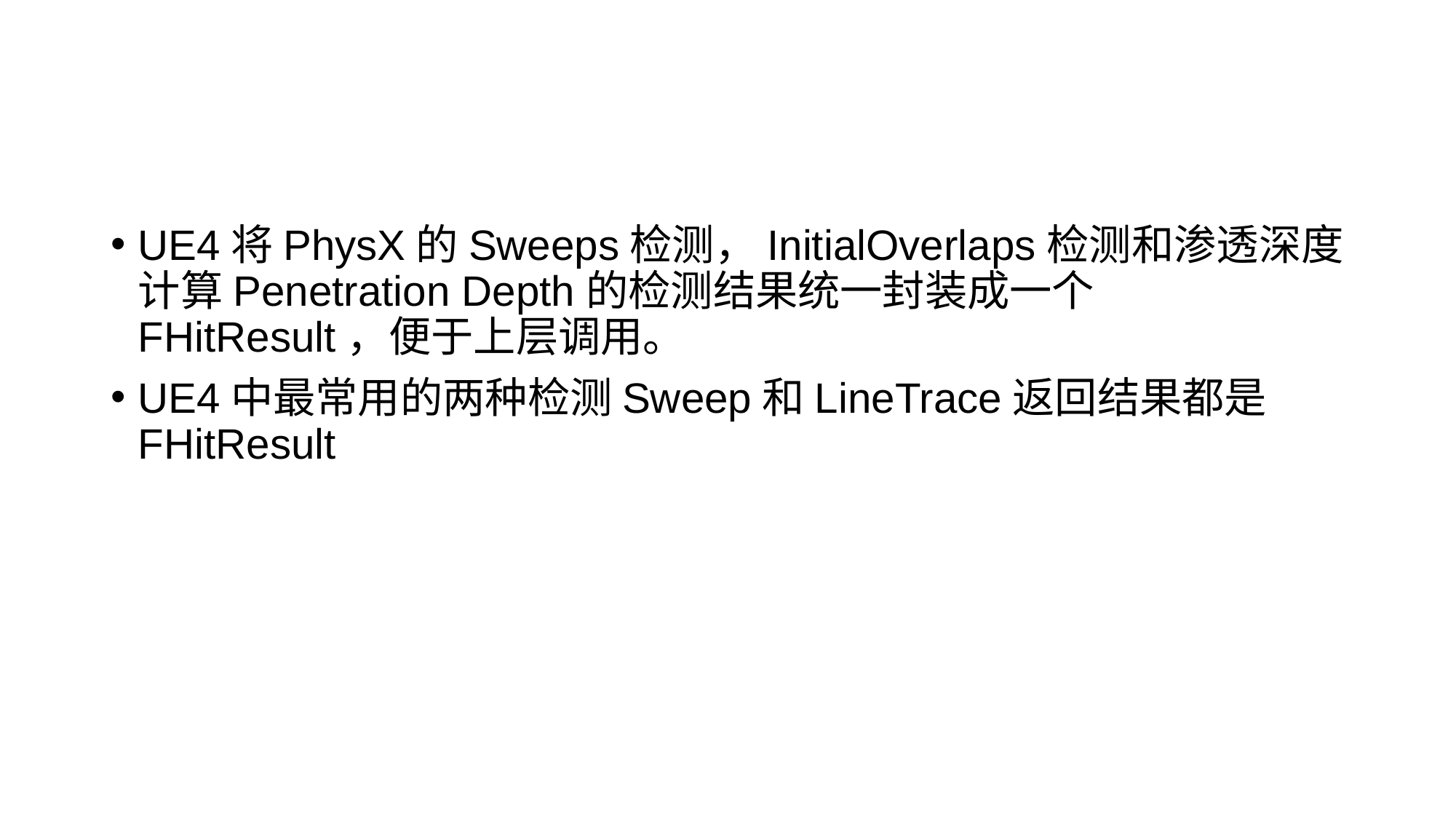

UE4将PhysX的Sweeps检测，InitialOverlaps检测和渗透深度计算Penetration Depth的检测结果统一封装成一个FHitResult，便于上层调用。
UE4中最常用的两种检测Sweep和LineTrace返回结果都是FHitResult